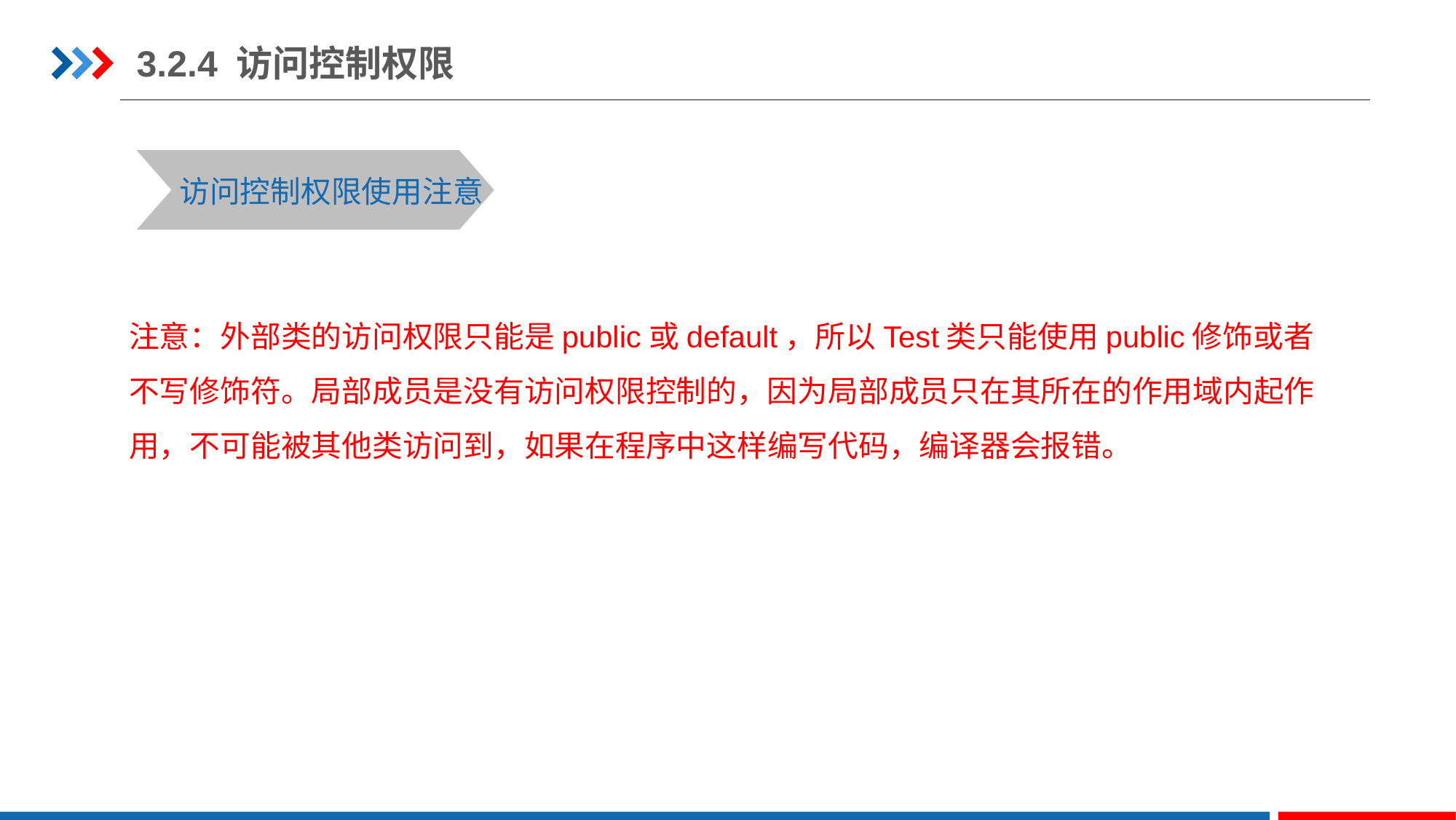

3.2.4 访问控制权限

访问控制权限使用注意
注意：外部类的访问权限只能是public或default，所以Test类只能使用public修饰或者不写修饰符。局部成员是没有访问权限控制的，因为局部成员只在其所在的作用域内起作用，不可能被其他类访问到，如果在程序中这样编写代码，编译器会报错。